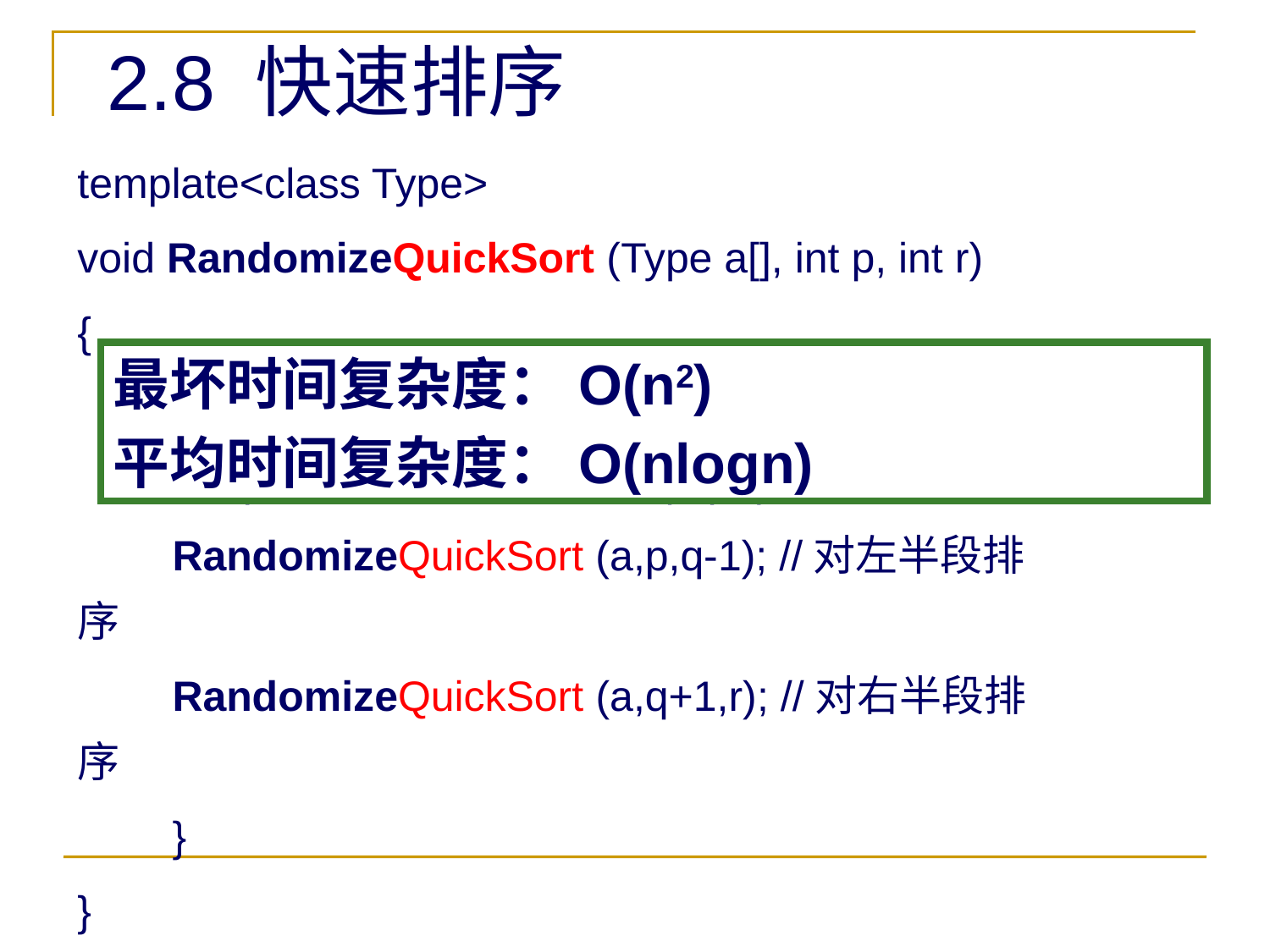

2.8 快速排序
template<class Type>
void RandomizeQuickSort (Type a[], int p, int r)
{
      if (p<r) {
        int q=RandomizePartition(a,p,r);
        RandomizeQuickSort (a,p,q-1); //对左半段排序
        RandomizeQuickSort (a,q+1,r); //对右半段排序
        }
}
最坏时间复杂度：O(n2)
平均时间复杂度：O(nlogn)